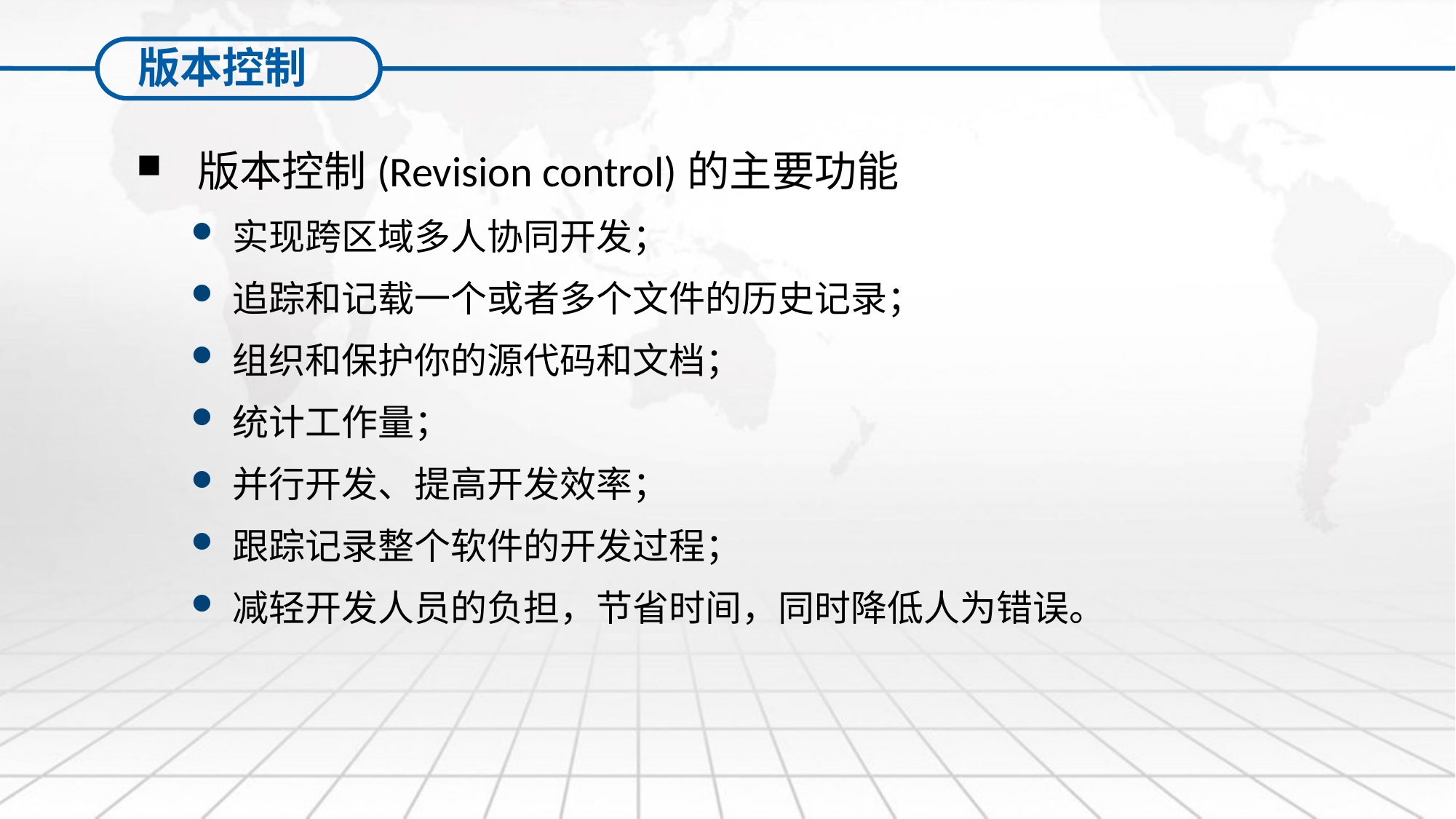

版本控制

 版本控制(Revision control)的主要功能
实现跨区域多人协同开发；
追踪和记载一个或者多个文件的历史记录；
组织和保护你的源代码和文档；
统计工作量；
并行开发、提高开发效率；
跟踪记录整个软件的开发过程；
减轻开发人员的负担，节省时间，同时降低人为错误。